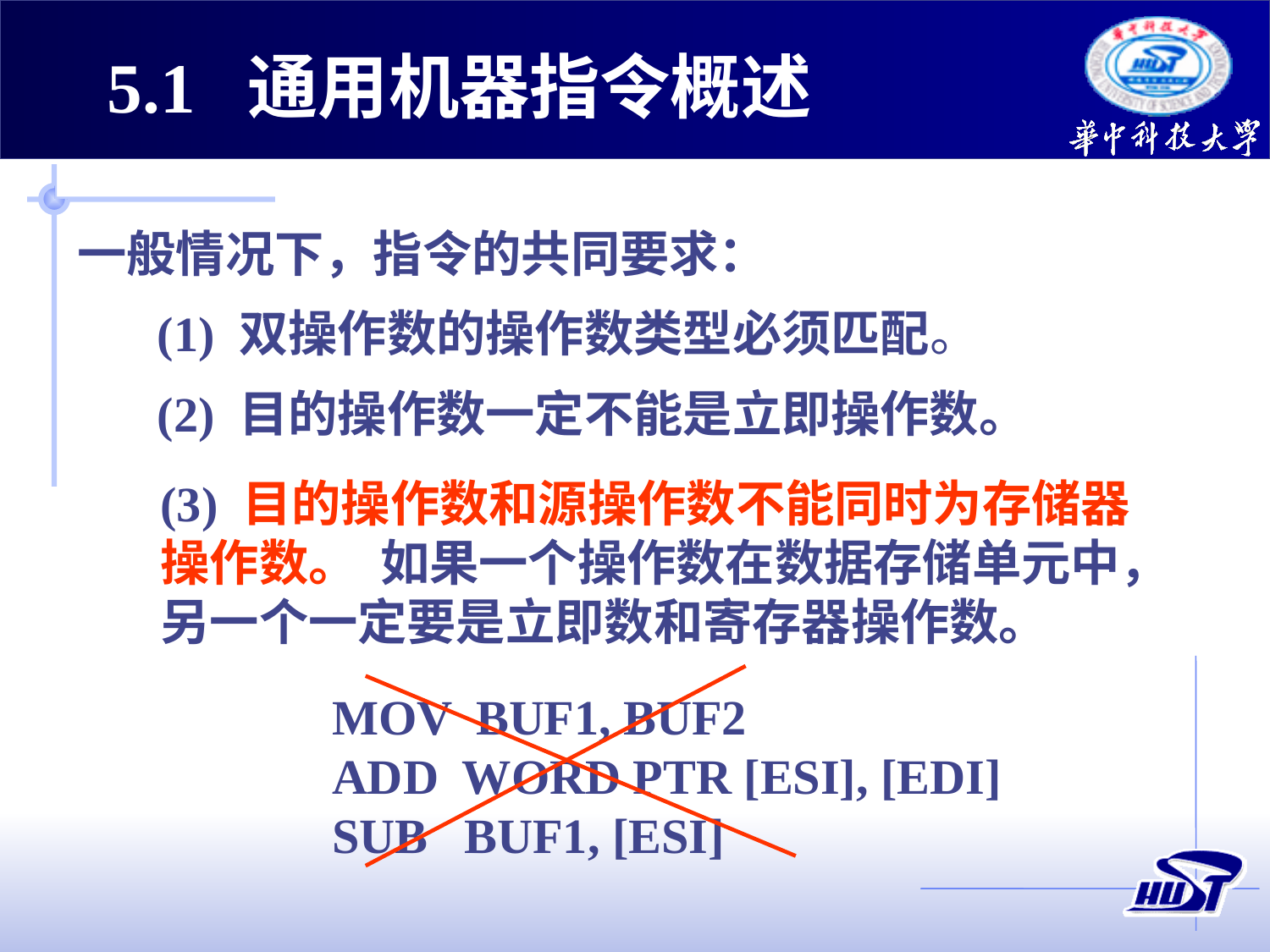

5.1  通用机器指令概述
一般情况下，指令的共同要求：
(1) 双操作数的操作数类型必须匹配。
(2) 目的操作数一定不能是立即操作数。
(3) 目的操作数和源操作数不能同时为存储器操作数。  如果一个操作数在数据存储单元中，另一个一定要是立即数和寄存器操作数。

MOV  BUF1, BUF2
ADD  WORD PTR [ESI], [EDI]
SUB   BUF1, [ESI]